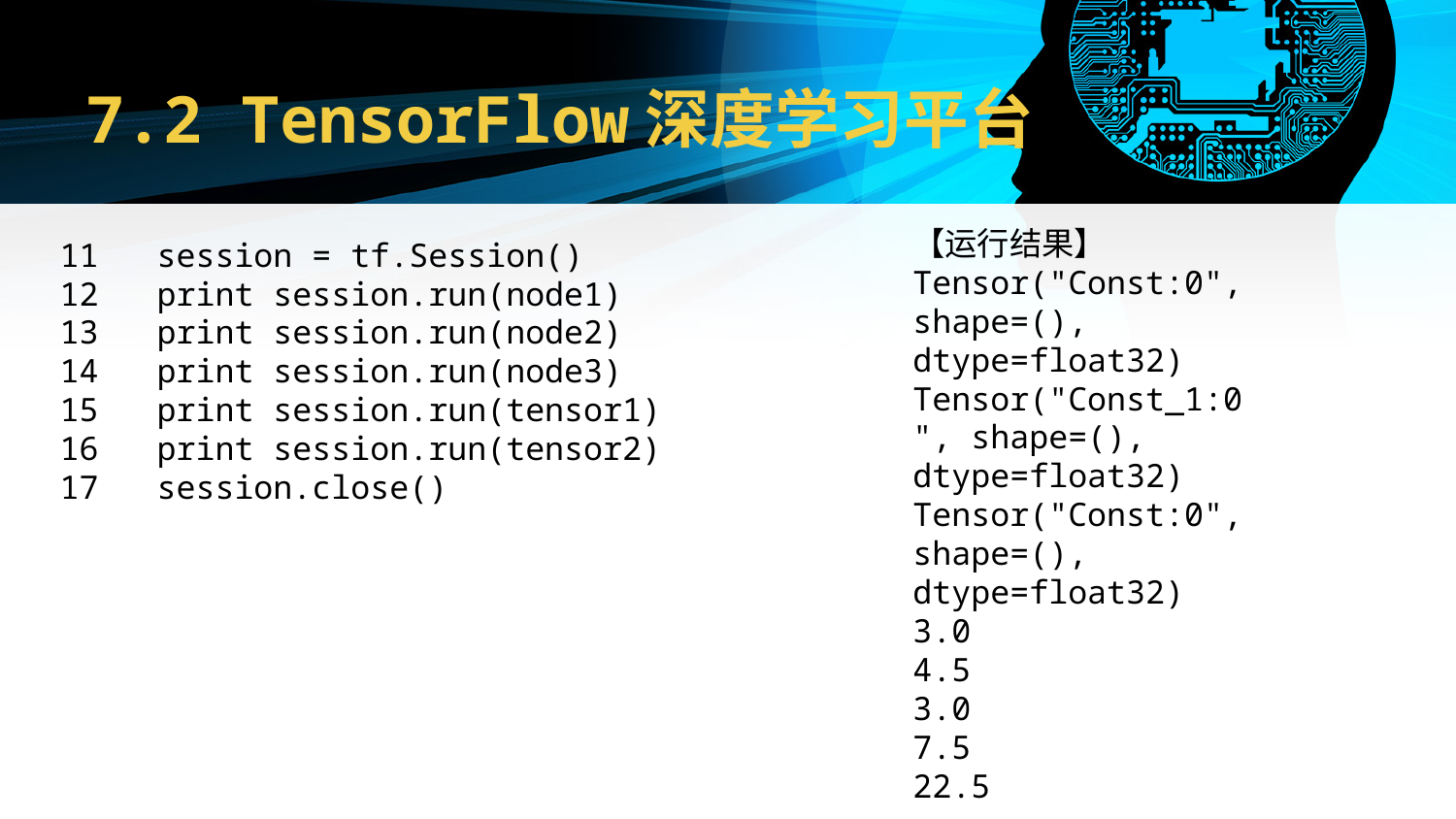

# 7.2 TensorFlow深度学习平台
【运行结果】
Tensor("Const:0", shape=(), dtype=float32)
Tensor("Const_1:0", shape=(), dtype=float32)
Tensor("Const:0", shape=(), dtype=float32)
3.0
4.5
3.0
7.5
22.5
11   session = tf.Session()
12   print session.run(node1)
13   print session.run(node2)
14   print session.run(node3)
15   print session.run(tensor1)
16   print session.run(tensor2)
17   session.close()